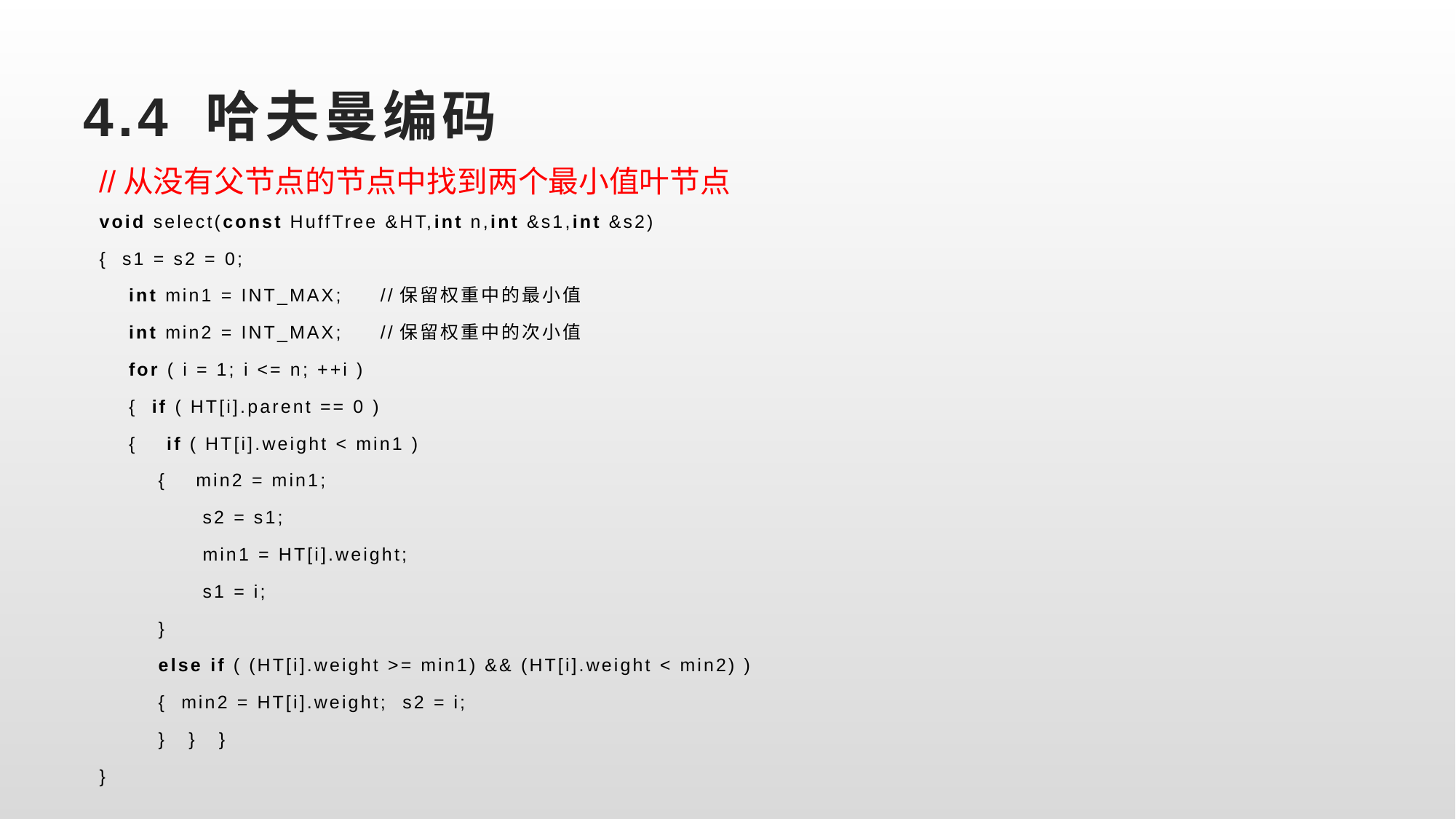

# 4.4 哈夫曼编码
//从没有父节点的节点中找到两个最小值叶节点
void select(const HuffTree &HT,int n,int &s1,int &s2)
{  s1 = s2 = 0;
    int min1 = INT_MAX;     //保留权重中的最小值
    int min2 = INT_MAX;     //保留权重中的次小值
    for ( i = 1; i <= n; ++i )
    {  if ( HT[i].parent == 0 )
    {    if ( HT[i].weight < min1 )
        {    min2 = min1;
              s2 = s1;
              min1 = HT[i].weight;
              s1 = i;
        }
        else if ( (HT[i].weight >= min1) && (HT[i].weight < min2) )
        {  min2 = HT[i].weight;  s2 = i;
        }   }   }
}

12